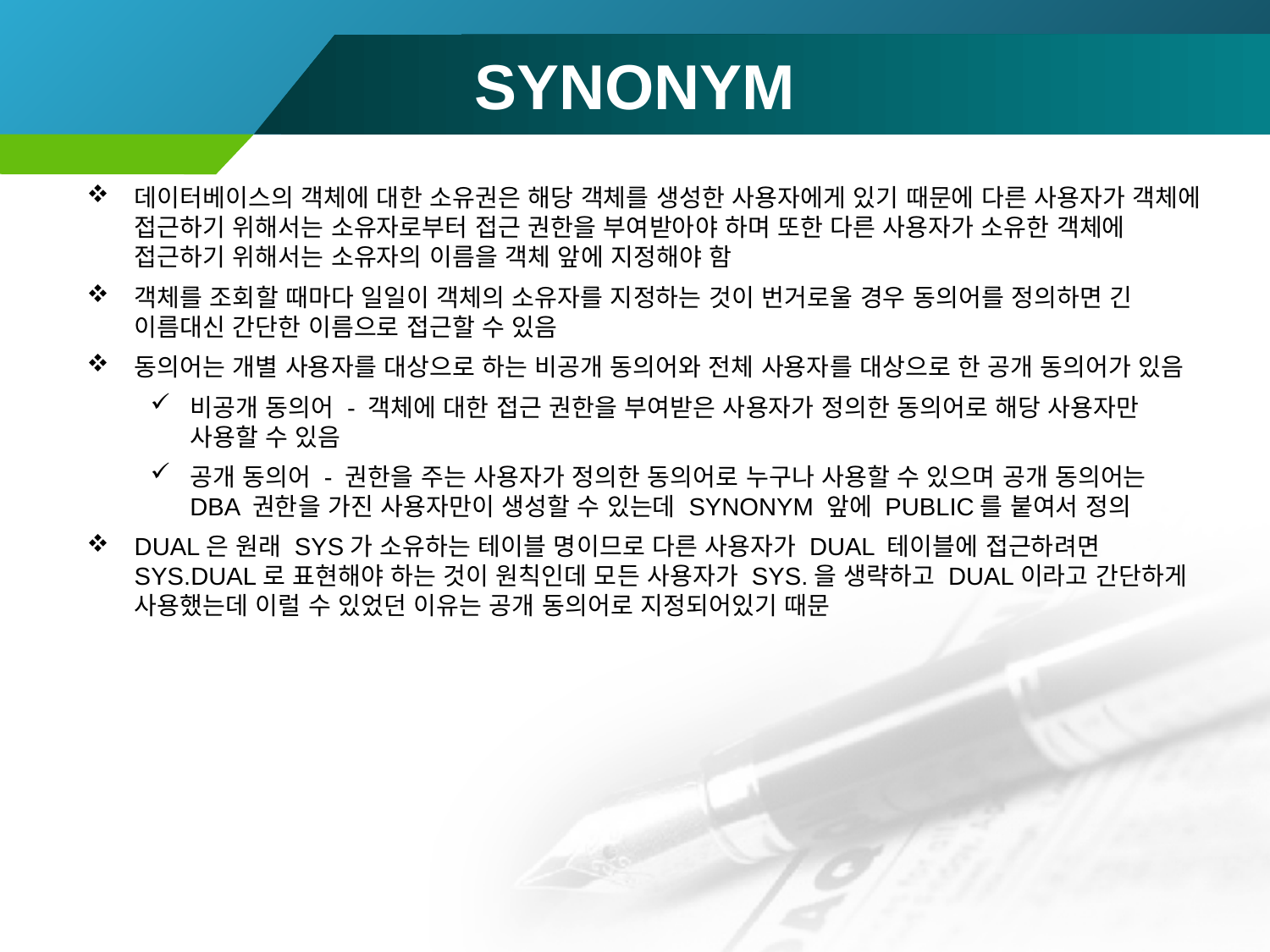

# SYNONYM
데이터베이스의 객체에 대한 소유권은 해당 객체를 생성한 사용자에게 있기 때문에 다른 사용자가 객체에 접근하기 위해서는 소유자로부터 접근 권한을 부여받아야 하며 또한 다른 사용자가 소유한 객체에 접근하기 위해서는 소유자의 이름을 객체 앞에 지정해야 함
객체를 조회할 때마다 일일이 객체의 소유자를 지정하는 것이 번거로울 경우 동의어를 정의하면 긴 이름대신 간단한 이름으로 접근할 수 있음
동의어는 개별 사용자를 대상으로 하는 비공개 동의어와 전체 사용자를 대상으로 한 공개 동의어가 있음
비공개 동의어 - 객체에 대한 접근 권한을 부여받은 사용자가 정의한 동의어로 해당 사용자만 사용할 수 있음
공개 동의어 - 권한을 주는 사용자가 정의한 동의어로 누구나 사용할 수 있으며 공개 동의어는 DBA 권한을 가진 사용자만이 생성할 수 있는데 SYNONYM 앞에 PUBLIC를 붙여서 정의
DUAL은 원래 SYS가 소유하는 테이블 명이므로 다른 사용자가 DUAL 테이블에 접근하려면 SYS.DUAL로 표현해야 하는 것이 원칙인데 모든 사용자가 SYS.을 생략하고 DUAL이라고 간단하게 사용했는데 이럴 수 있었던 이유는 공개 동의어로 지정되어있기 때문